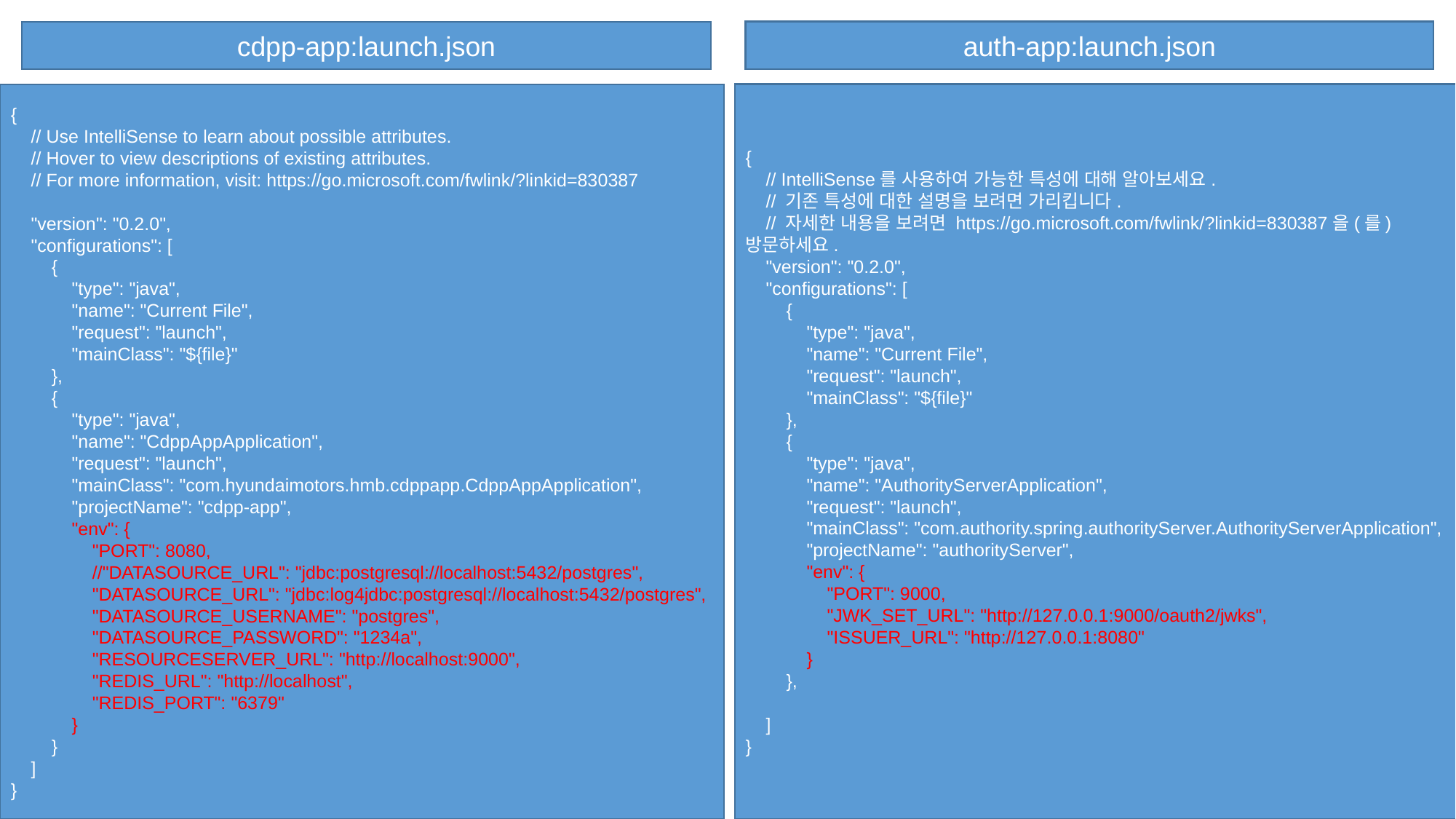

auth-app:launch.json
cdpp-app:launch.json
{
    // IntelliSense를 사용하여 가능한 특성에 대해 알아보세요.
    // 기존 특성에 대한 설명을 보려면 가리킵니다.
    // 자세한 내용을 보려면 https://go.microsoft.com/fwlink/?linkid=830387을(를) 방문하세요.
    "version": "0.2.0",
    "configurations": [
        {
            "type": "java",
            "name": "Current File",
            "request": "launch",
            "mainClass": "${file}"
        },
        {
            "type": "java",
            "name": "AuthorityServerApplication",
            "request": "launch",
            "mainClass": "com.authority.spring.authorityServer.AuthorityServerApplication",
            "projectName": "authorityServer",
            "env": {
                "PORT": 9000,
                "JWK_SET_URL": "http://127.0.0.1:9000/oauth2/jwks",
                "ISSUER_URL": "http://127.0.0.1:8080"
            }
        },

    ]
}
{
    // Use IntelliSense to learn about possible attributes.
    // Hover to view descriptions of existing attributes.
    // For more information, visit: https://go.microsoft.com/fwlink/?linkid=830387

    "version": "0.2.0",
    "configurations": [
        {
            "type": "java",
            "name": "Current File",
            "request": "launch",
            "mainClass": "${file}"
        },
        {
            "type": "java",
            "name": "CdppAppApplication",
            "request": "launch",
            "mainClass": "com.hyundaimotors.hmb.cdppapp.CdppAppApplication",
            "projectName": "cdpp-app",
            "env": {
                "PORT": 8080,
                //"DATASOURCE_URL": "jdbc:postgresql://localhost:5432/postgres",
                "DATASOURCE_URL": "jdbc:log4jdbc:postgresql://localhost:5432/postgres",
                "DATASOURCE_USERNAME": "postgres",
                "DATASOURCE_PASSWORD": "1234a",
                "RESOURCESERVER_URL": "http://localhost:9000",
                "REDIS_URL": "http://localhost",
                "REDIS_PORT": "6379"
            }
        }
    ]
}